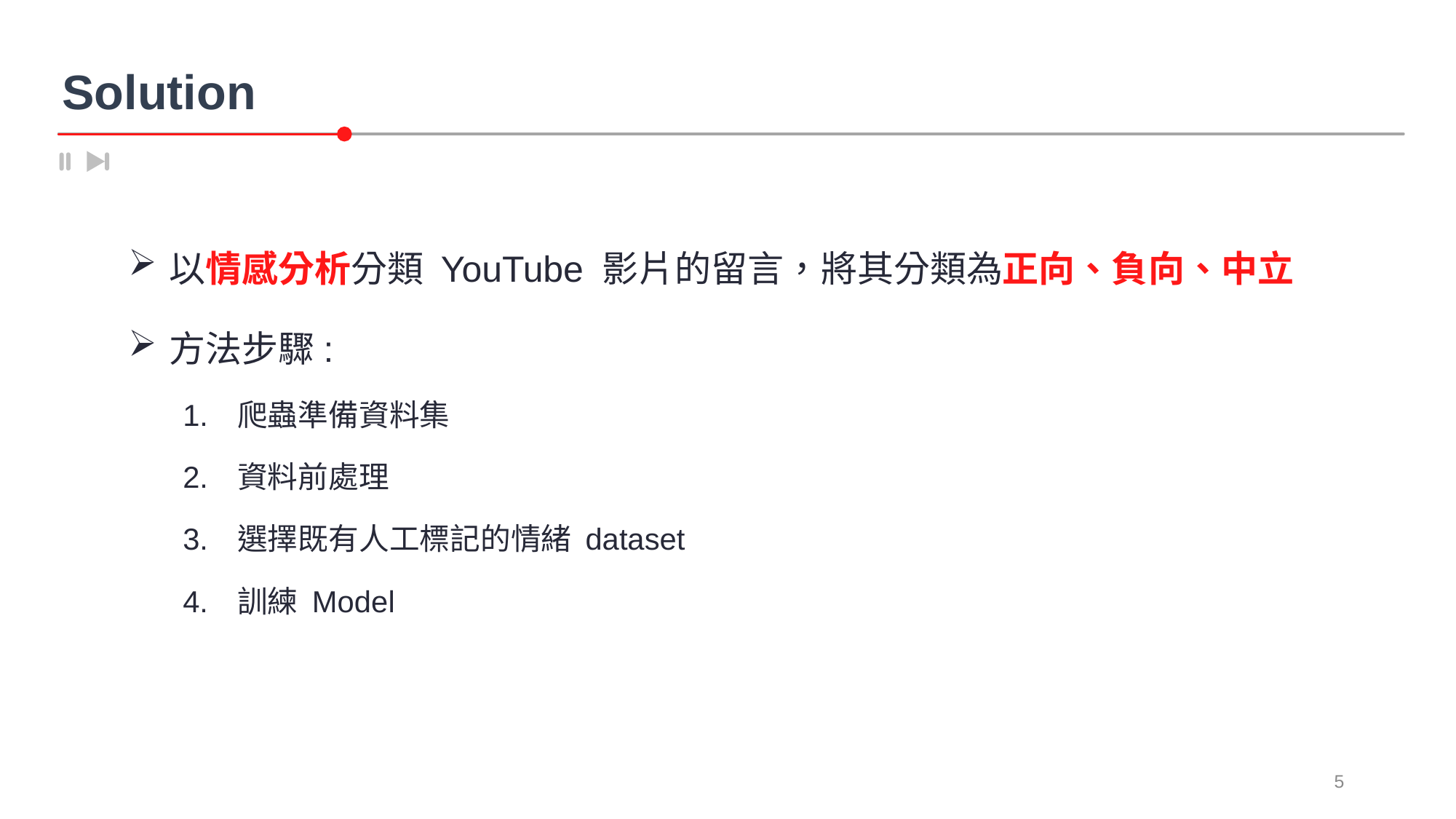

Solution

以情感分析分類 YouTube 影片的留言，將其分類為正向、負向、中立
方法步驟:
爬蟲準備資料集
資料前處理
選擇既有人工標記的情緒 dataset
訓練 Model

5